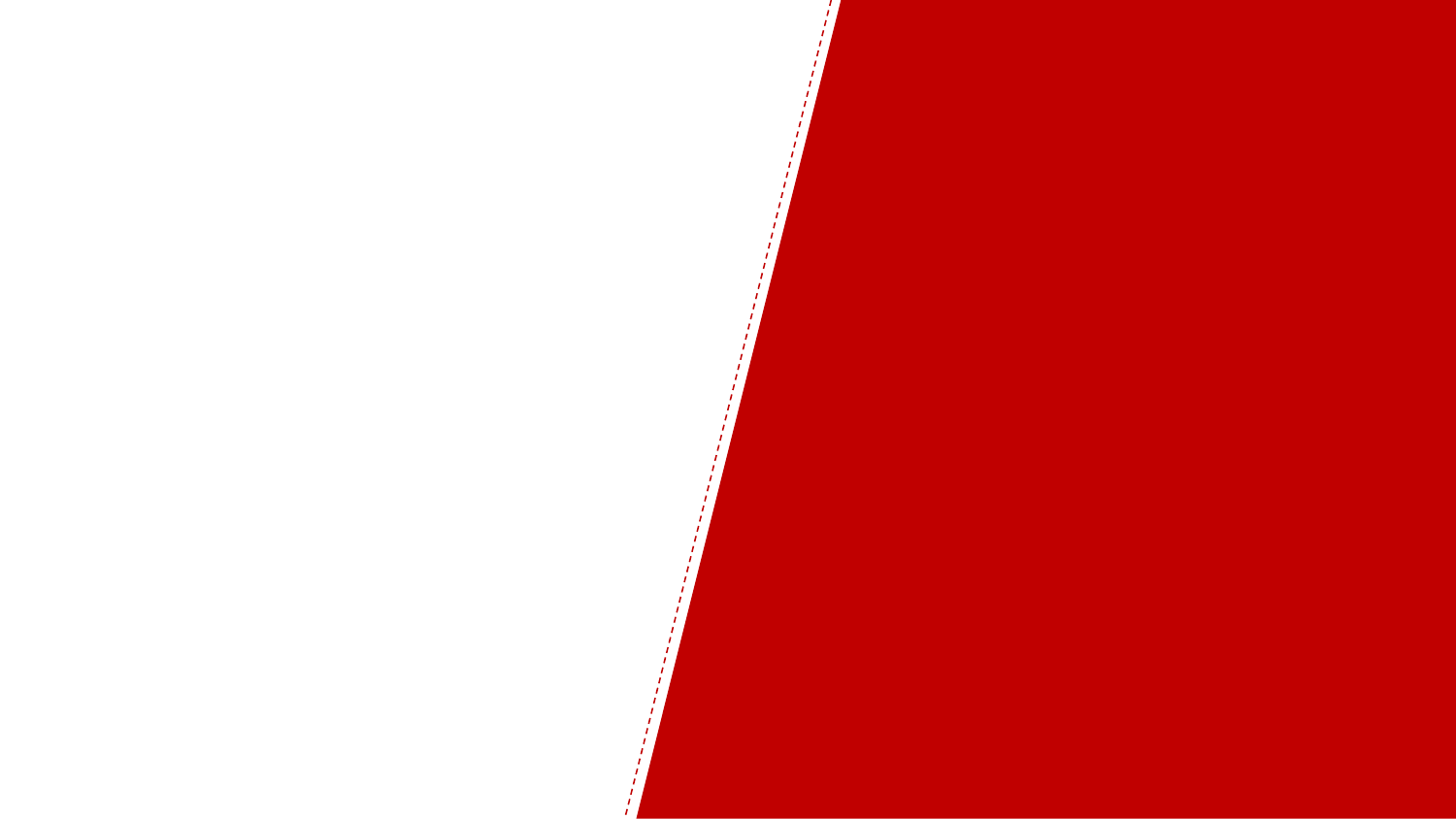

Contents
게임 소개
게임 구성
일정
결론